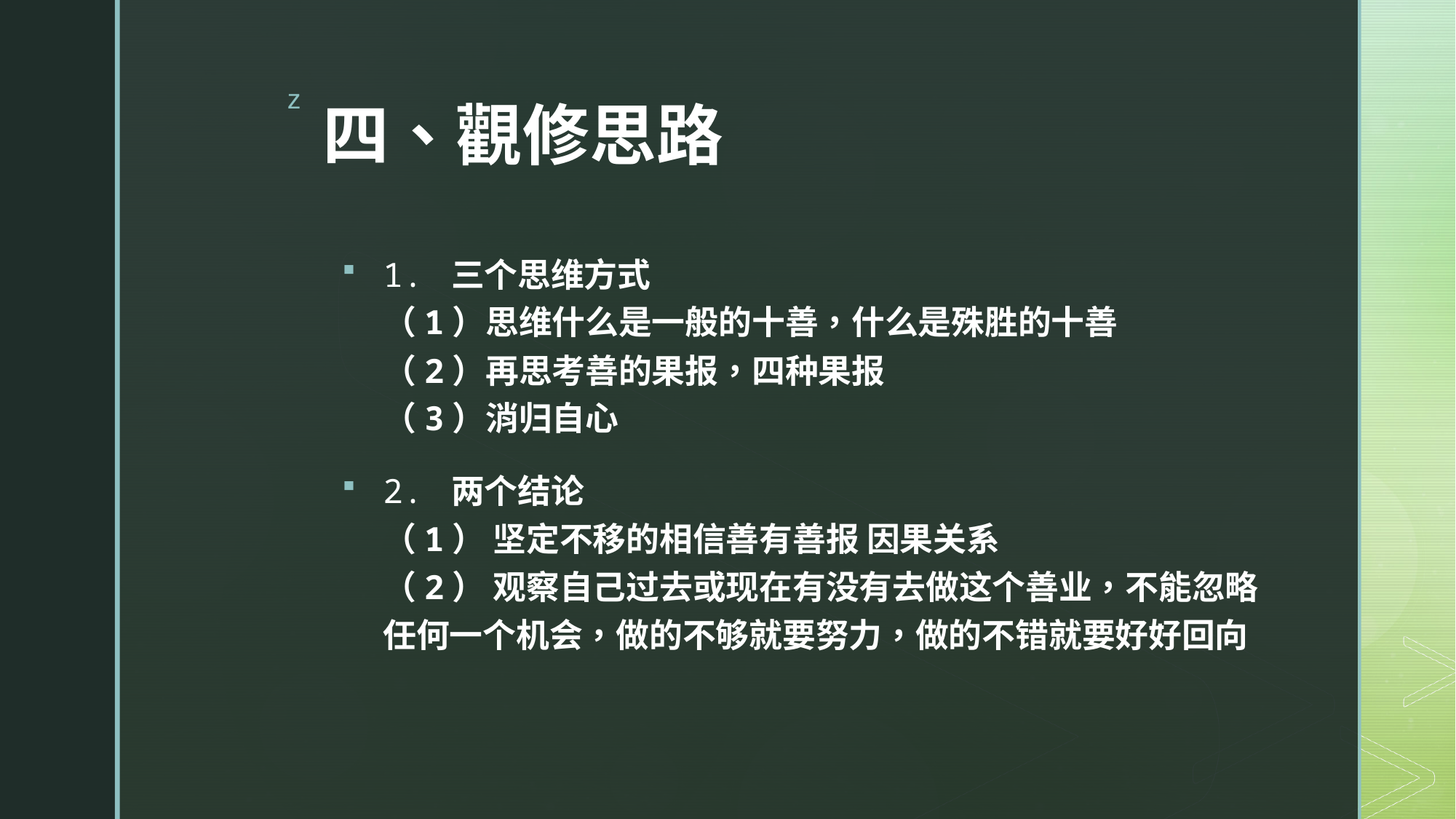

# 四、觀修思路
1. 三个思维方式
（1）思维什么是一般的十善，什么是殊胜的十善
（2）再思考善的果报，四种果报
（3）消归自心
2. 两个结论
（1） 坚定不移的相信善有善报 因果关系
（2） 观察自己过去或现在有没有去做这个善业，不能忽略任何一个机会，做的不够就要努力，做的不错就要好好回向